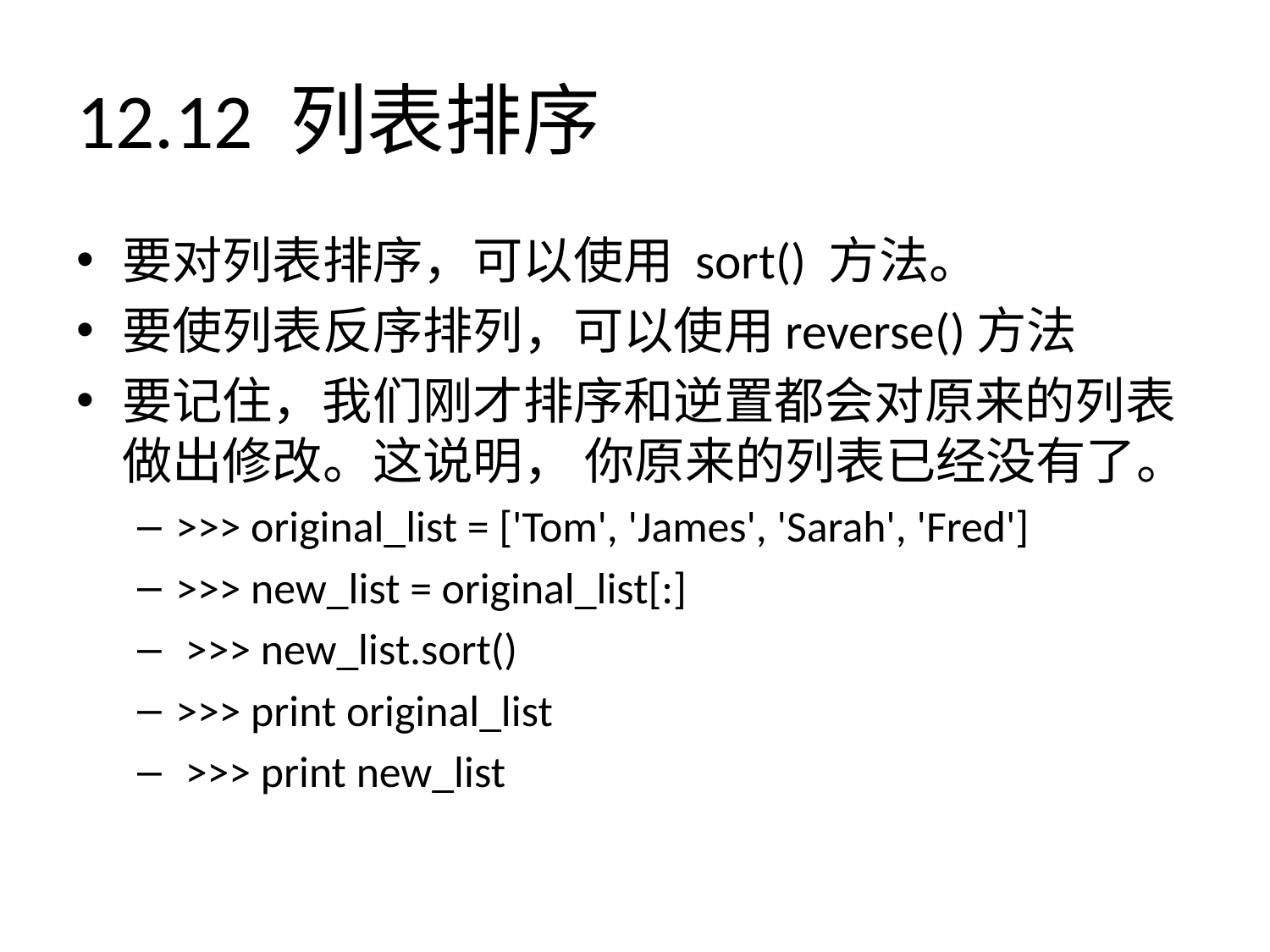

# 12.12 列表排序
要对列表排序，可以使用 sort() 方法。
要使列表反序排列，可以使用reverse()方法
要记住，我们刚才排序和逆置都会对原来的列表做出修改。这说明， 你原来的列表已经没有了。
>>> original_list = ['Tom', 'James', 'Sarah', 'Fred']
>>> new_list = original_list[:]
 >>> new_list.sort()
>>> print original_list
 >>> print new_list